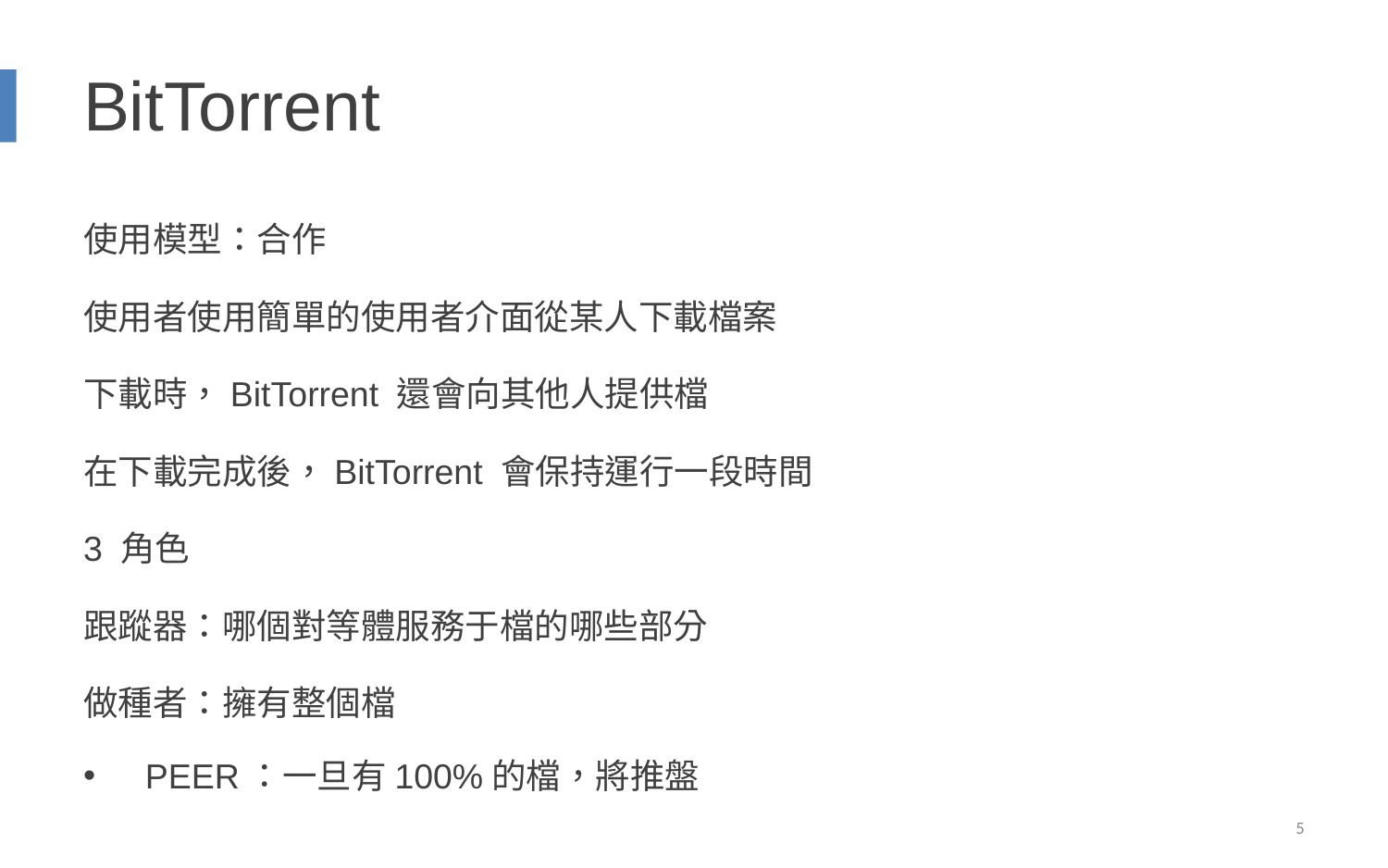

# BitTorrent
使用模型：合作
使用者使用簡單的使用者介面從某人下載檔案
下載時，BitTorrent 還會向其他人提供檔
在下載完成後，BitTorrent 會保持運行一段時間
3 角色
跟蹤器：哪個對等體服務于檔的哪些部分
做種者：擁有整個檔
 PEER：一旦有100%的檔，將推盤
5